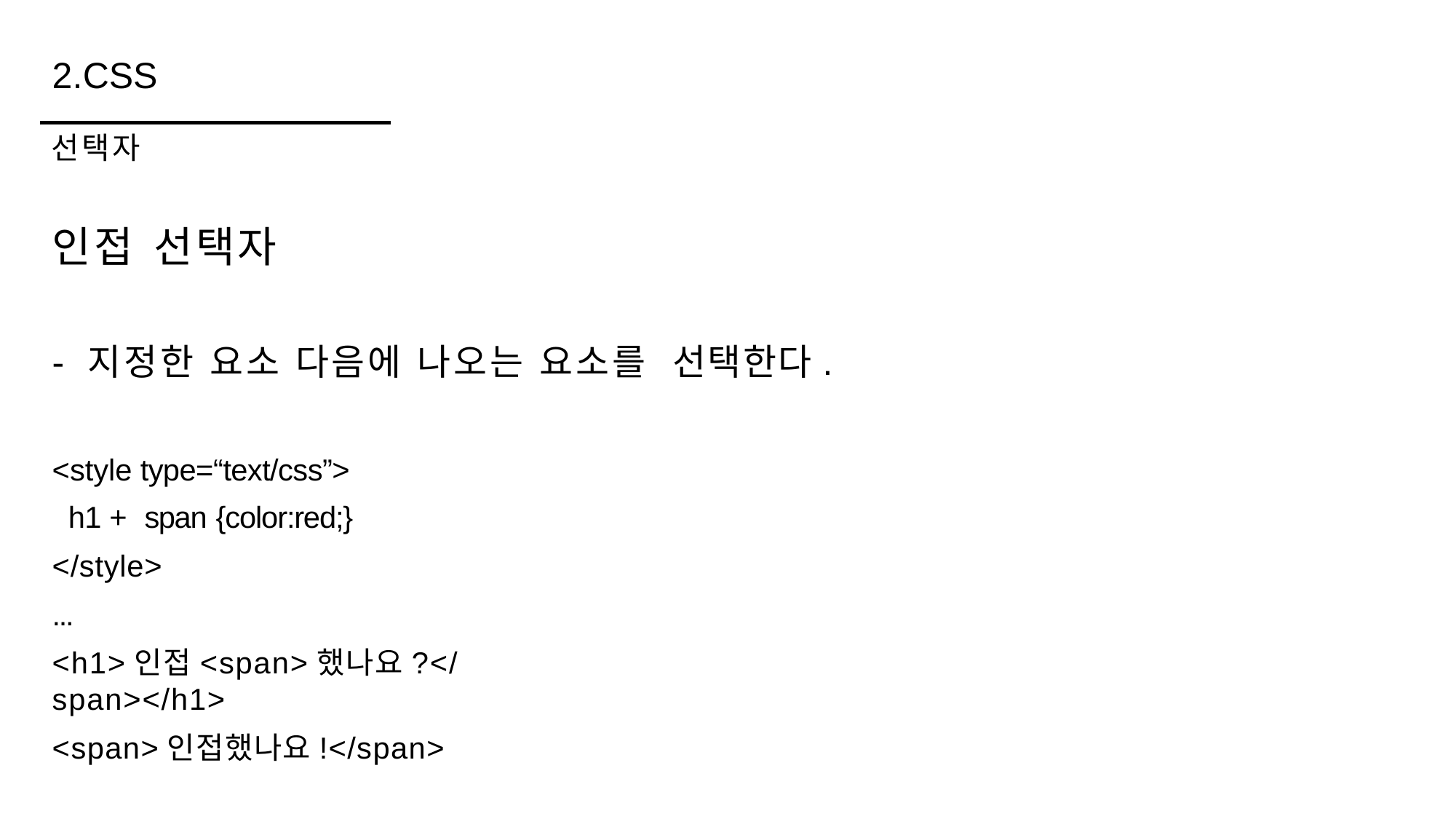

# 2.CSS

선택자

인접 선택자

- 지정한 요소 다음에 나오는 요소를 선택한다.

<style type=“text/css”>
  h1 + span {color:red;}
</style>
...
<h1>인접<span>했나요?</span></h1>
<span>인접했나요!</span>